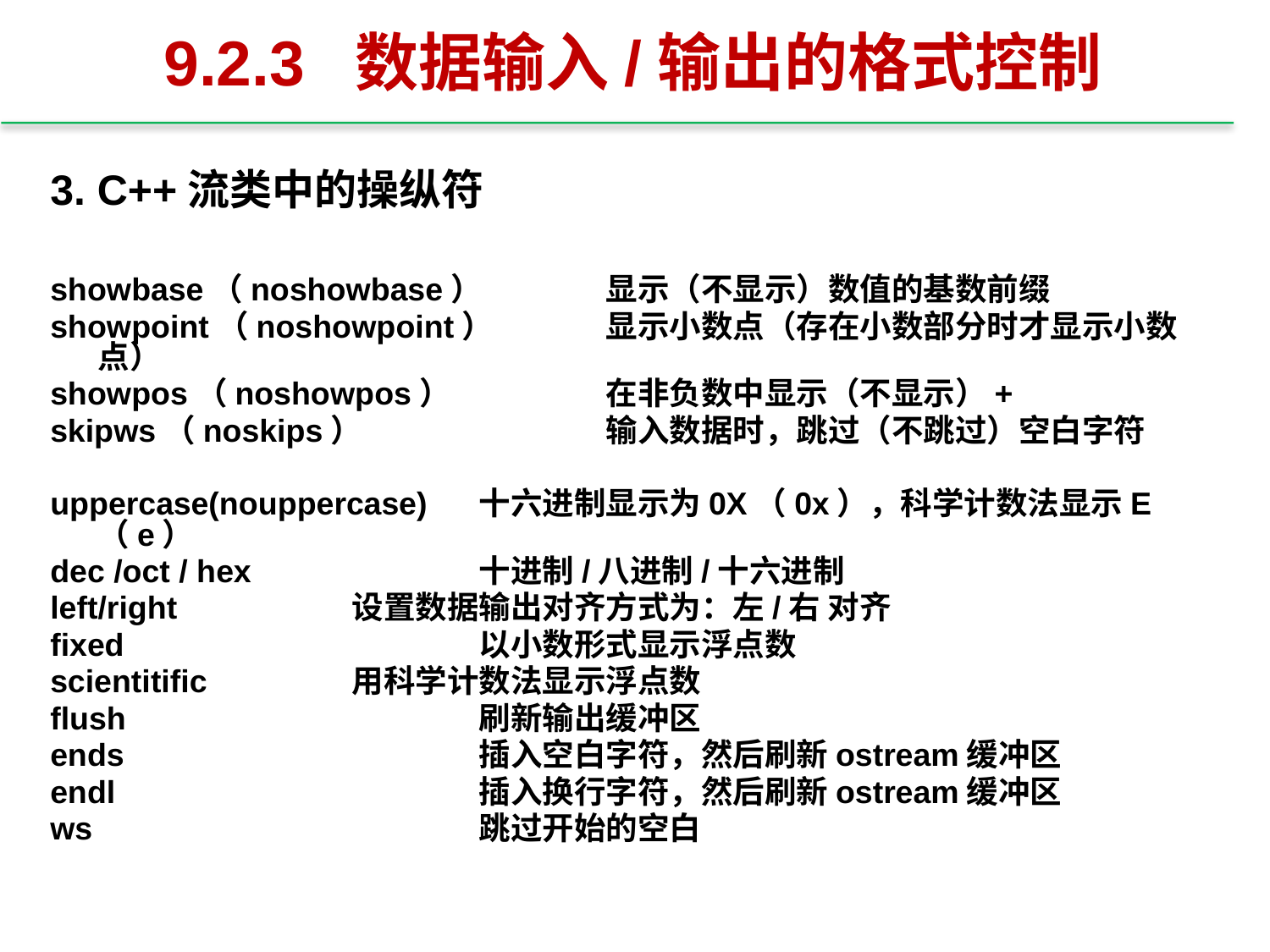

# 9.2.3  数据输入/输出的格式控制
3. C++流类中的操纵符

showbase（noshowbase）	显示（不显示）数值的基数前缀
showpoint（noshowpoint）	显示小数点（存在小数部分时才显示小数点）
showpos（noshowpos）		在非负数中显示（不显示）+
skipws（noskips）		输入数据时，跳过（不跳过）空白字符

uppercase(nouppercase)	十六进制显示为0X（0x），科学计数法显示E（e）
dec /oct / hex		十进制/八进制/十六进制
left/right		设置数据输出对齐方式为：左/右 对齐
fixed			以小数形式显示浮点数
scientitific		用科学计数法显示浮点数
flush			刷新输出缓冲区
ends			插入空白字符，然后刷新ostream缓冲区
endl			插入换行字符，然后刷新ostream缓冲区
ws				跳过开始的空白